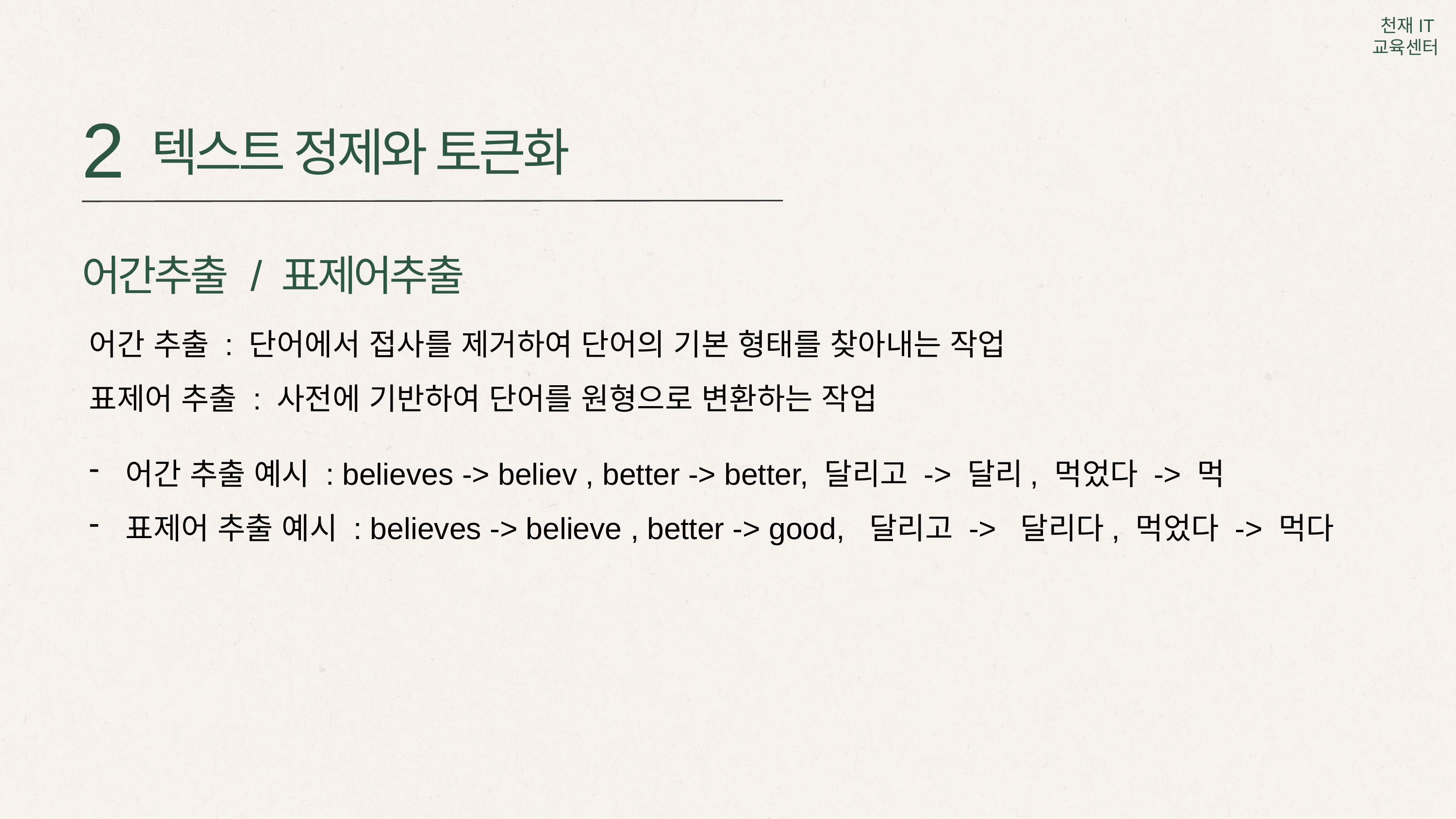

2
텍스트 정제와 토큰화

어간추출 / 표제어추출
어간 추출 : 단어에서 접사를 제거하여 단어의 기본 형태를 찾아내는 작업
표제어 추출 : 사전에 기반하여 단어를 원형으로 변환하는 작업
어간 추출 예시 : believes -> believ , better -> better, 달리고 -> 달리, 먹었다 -> 먹
표제어 추출 예시 : believes -> believe , better -> good,  달리고 ->  달리다, 먹었다 -> 먹다